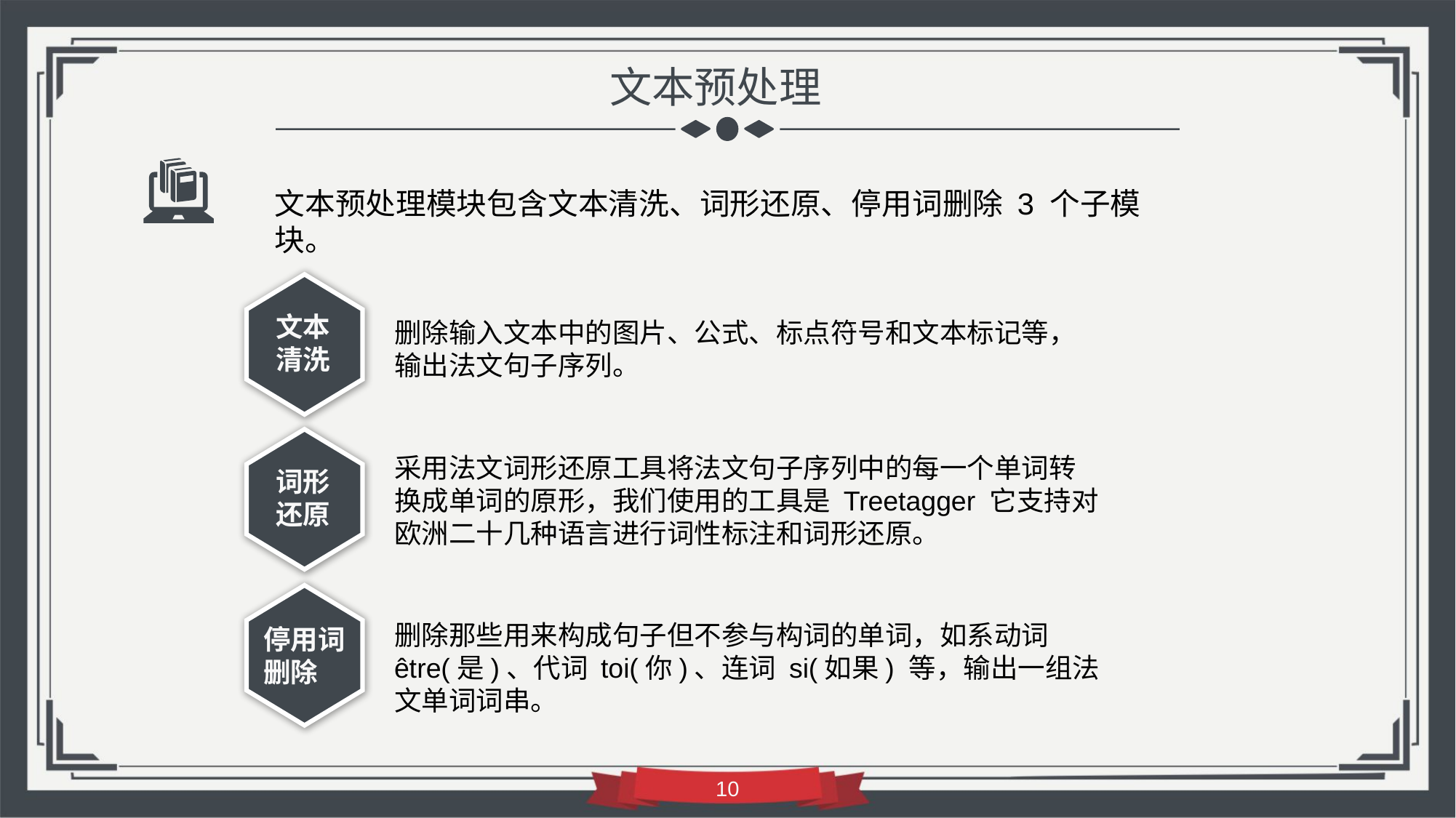

文本预处理

文本预处理模块包含文本清洗、词形还原、停用词删除 3 个子模块。

文本清洗
删除输入文本中的图片、公式、标点符号和文本标记等，输出法文句子序列。

采用法文词形还原工具将法文句子序列中的每一个单词转换成单词的原形，我们使用的工具是 Treetagger 它支持对欧洲二十几种语言进行词性标注和词形还原。
词形还原

删除那些用来构成句子但不参与构词的单词，如系动词être(是)、代词 toi(你)、连词 si(如果) 等，输出一组法文单词词串。
停用词删除